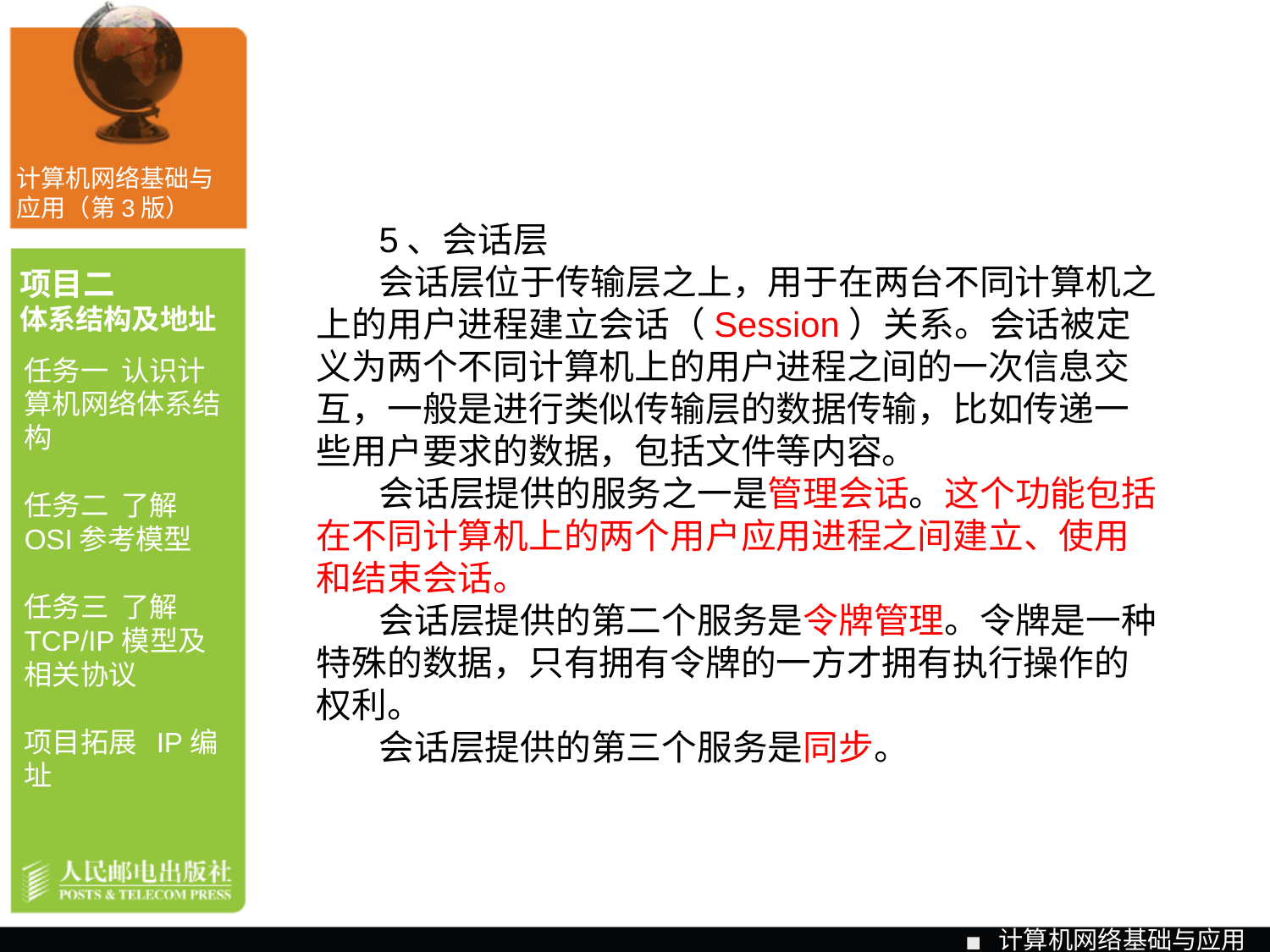

计算机网络基础与应用（第3版）
5、会话层
会话层位于传输层之上，用于在两台不同计算机之上的用户进程建立会话（Session）关系。会话被定义为两个不同计算机上的用户进程之间的一次信息交互，一般是进行类似传输层的数据传输，比如传递一些用户要求的数据，包括文件等内容。
会话层提供的服务之一是管理会话。这个功能包括在不同计算机上的两个用户应用进程之间建立、使用和结束会话。
会话层提供的第二个服务是令牌管理。令牌是一种特殊的数据，只有拥有令牌的一方才拥有执行操作的权利。
会话层提供的第三个服务是同步。
项目二
体系结构及地址
任务一  认识计算机网络体系结构

任务二  了解OSI参考模型

任务三  了解TCP/IP模型及相关协议

项目拓展  IP编址

计算机网络基础与应用